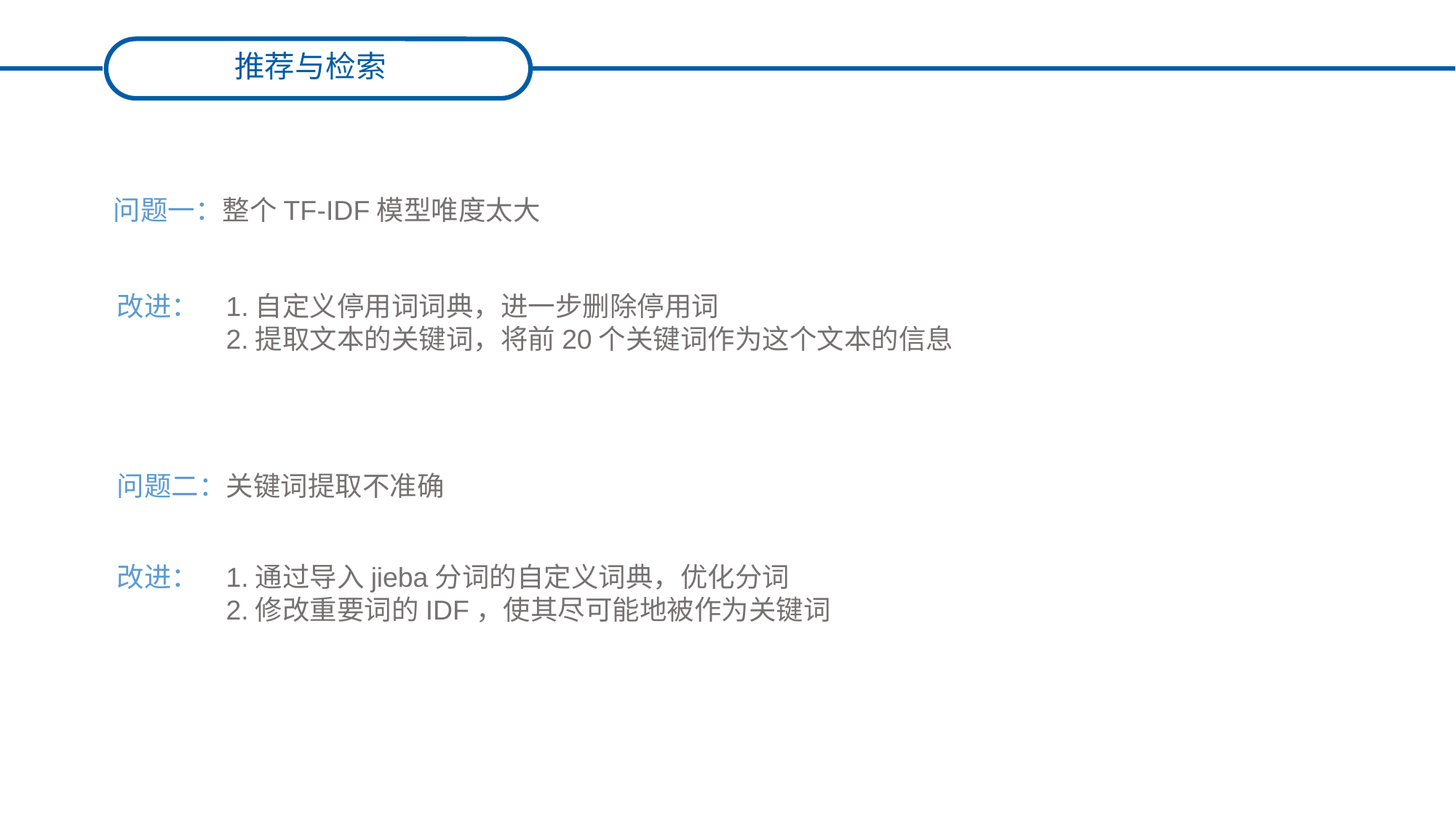

推荐与检索

问题一：整个TF-IDF模型唯度太大
改进：	1.自定义停用词词典，进一步删除停用词
          	2.提取文本的关键词，将前20个关键词作为这个文本的信息

问题二：关键词提取不准确
改进：	1.通过导入jieba分词的自定义词典，优化分词
          	2.修改重要词的IDF，使其尽可能地被作为关键词